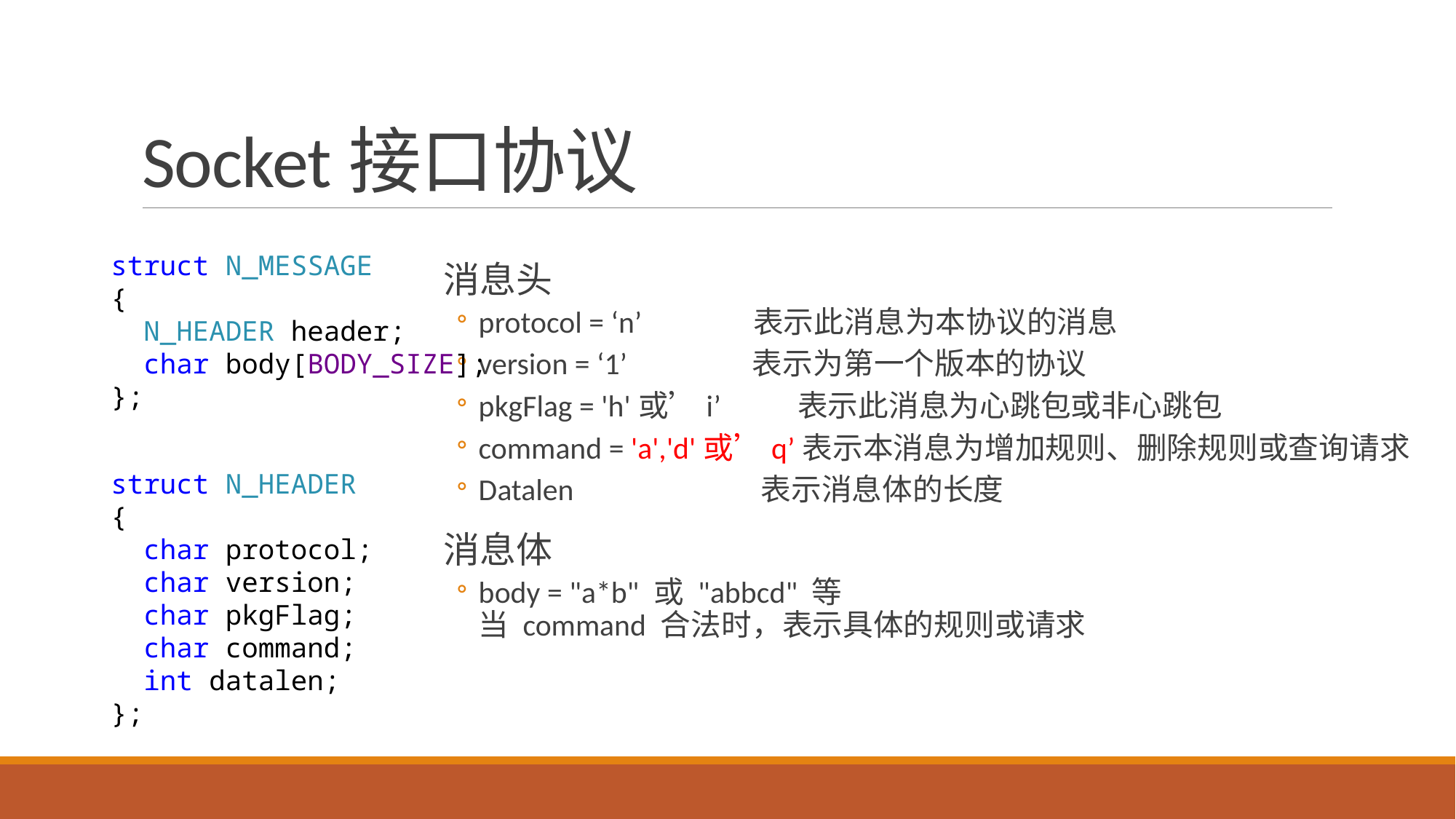

# Socket接口协议
struct N_MESSAGE
{
  N_HEADER header;
  char body[BODY_SIZE];
};
消息头
protocol = ‘n’               表示此消息为本协议的消息
version = ‘1’                 表示为第一个版本的协议
pkgFlag = 'h'或’i’          表示此消息为心跳包或非心跳包
command = 'a','d'或’q’表示本消息为增加规则、删除规则或查询请求
Datalen                          表示消息体的长度
消息体
body = "a*b" 或 "abbcd" 等
当 command 合法时，表示具体的规则或请求

struct N_HEADER
{
  char protocol;
  char version;
  char pkgFlag;
  char command;
  int datalen;
};